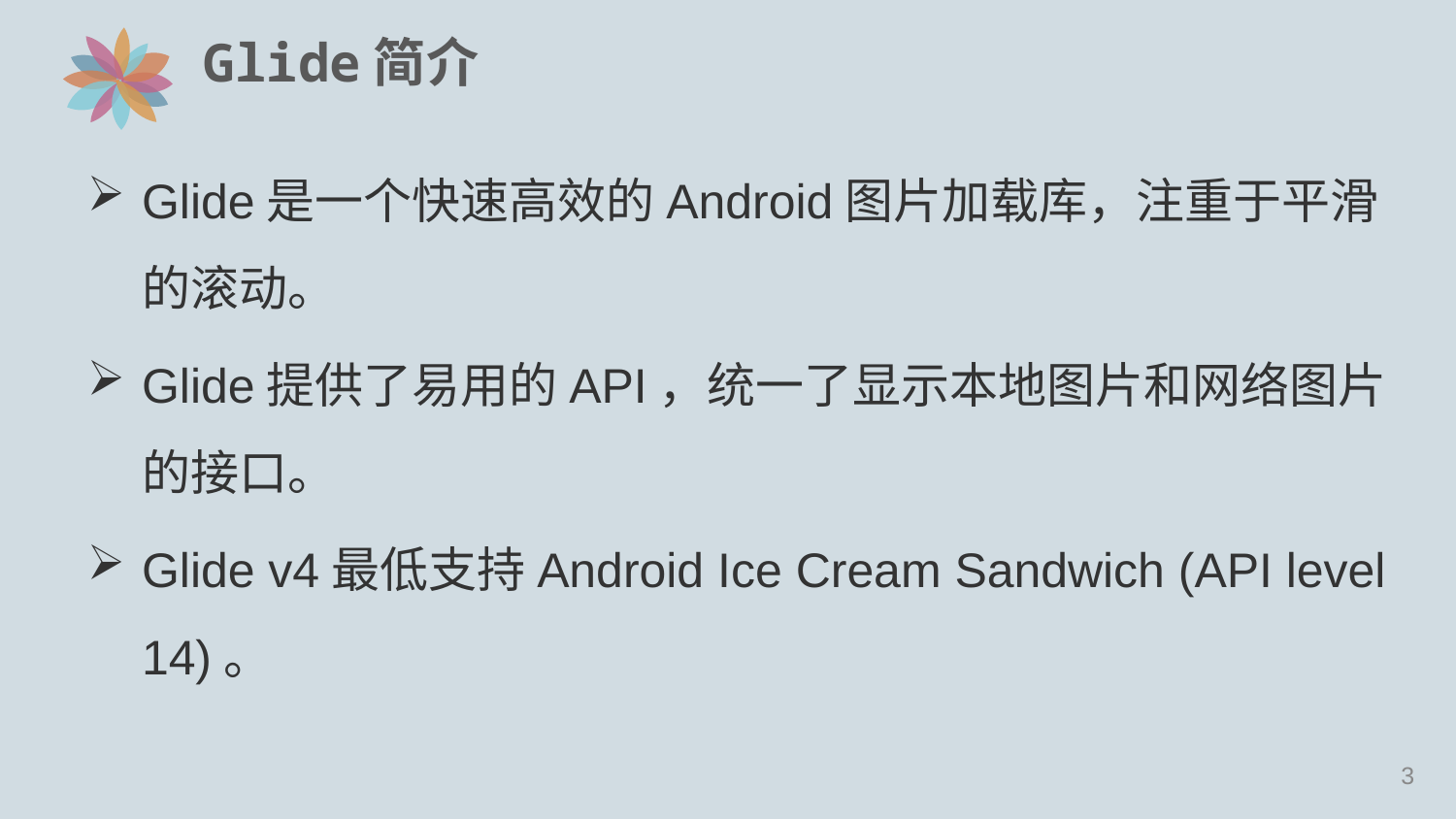

# Glide简介
Glide是一个快速高效的Android图片加载库，注重于平滑的滚动。
Glide提供了易用的API，统一了显示本地图片和网络图片的接口。
Glide v4最低支持Android Ice Cream Sandwich (API level 14)。

3